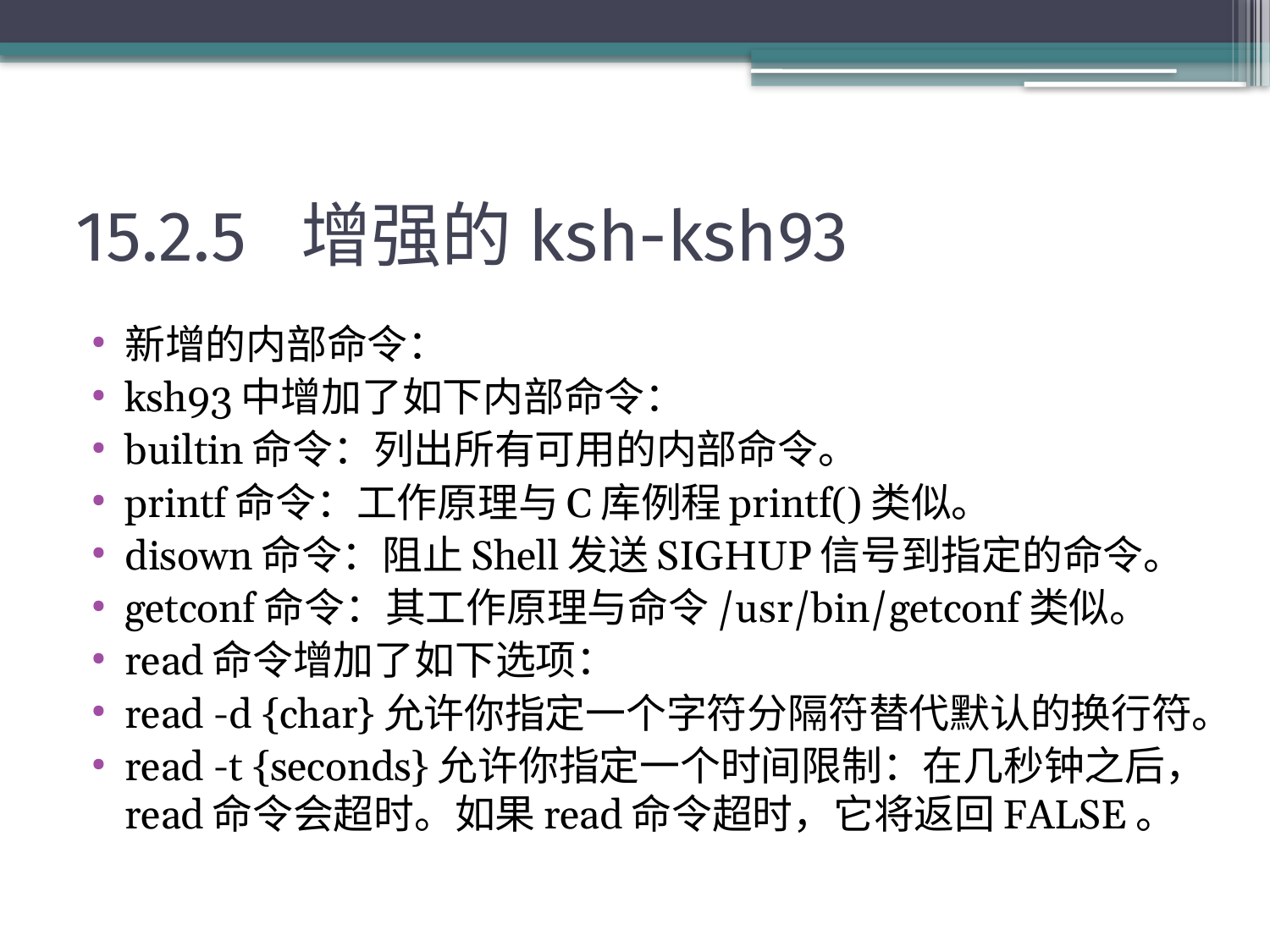

# 15.2.5  增强的ksh-ksh93
新增的内部命令：
ksh93中增加了如下内部命令：
builtin命令：列出所有可用的内部命令。
printf命令：工作原理与C库例程printf()类似。
disown命令：阻止Shell发送SIGHUP信号到指定的命令。
getconf命令：其工作原理与命令/usr/bin/getconf类似。
read命令增加了如下选项：
read -d {char}允许你指定一个字符分隔符替代默认的换行符。
read -t {seconds}允许你指定一个时间限制：在几秒钟之后，read命令会超时。如果read命令超时，它将返回FALSE。